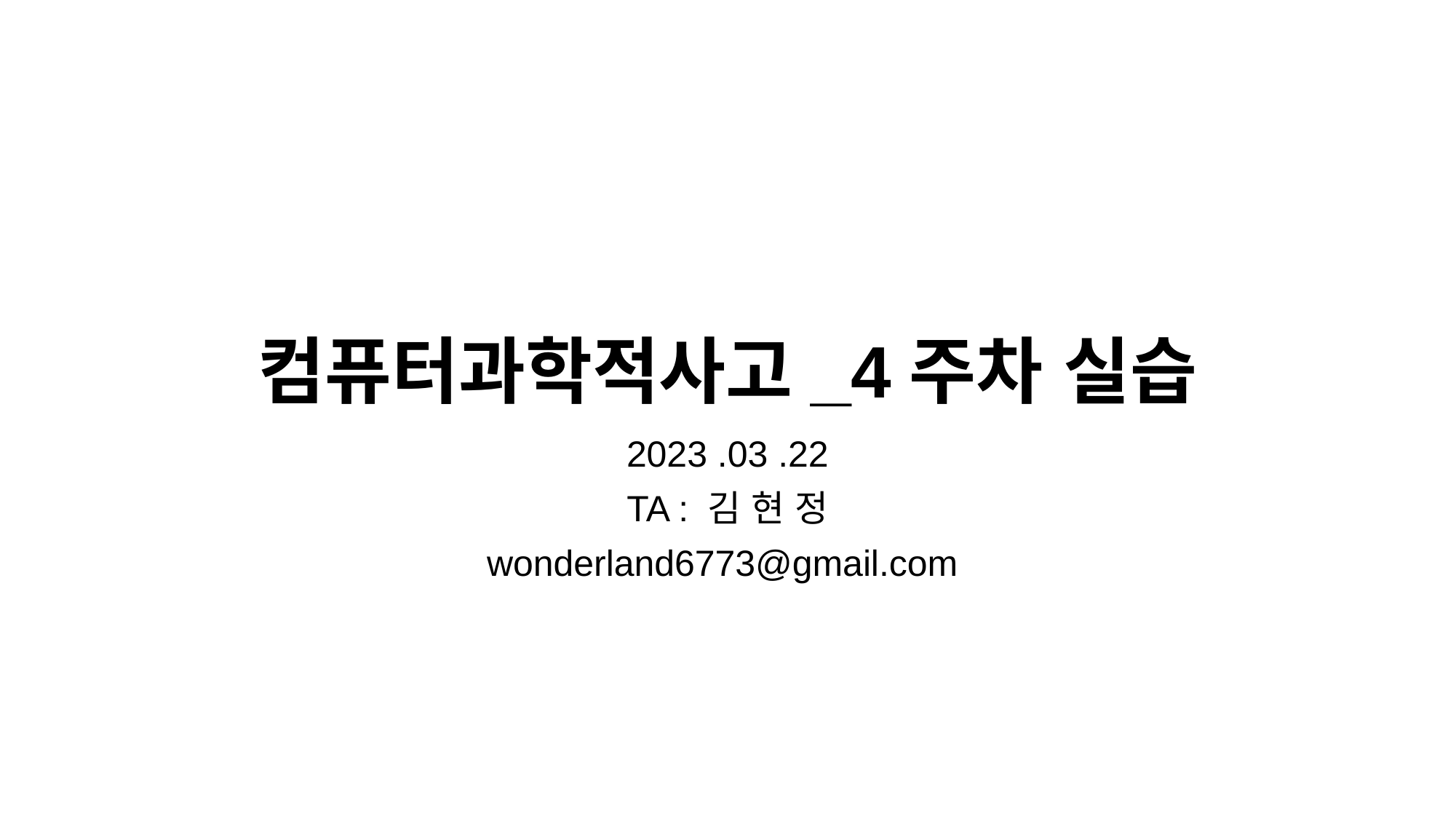

# 컴퓨터과학적사고_4주차 실습
2023 .03 .22
TA : 김 현 정
wonderland6773@gmail.com